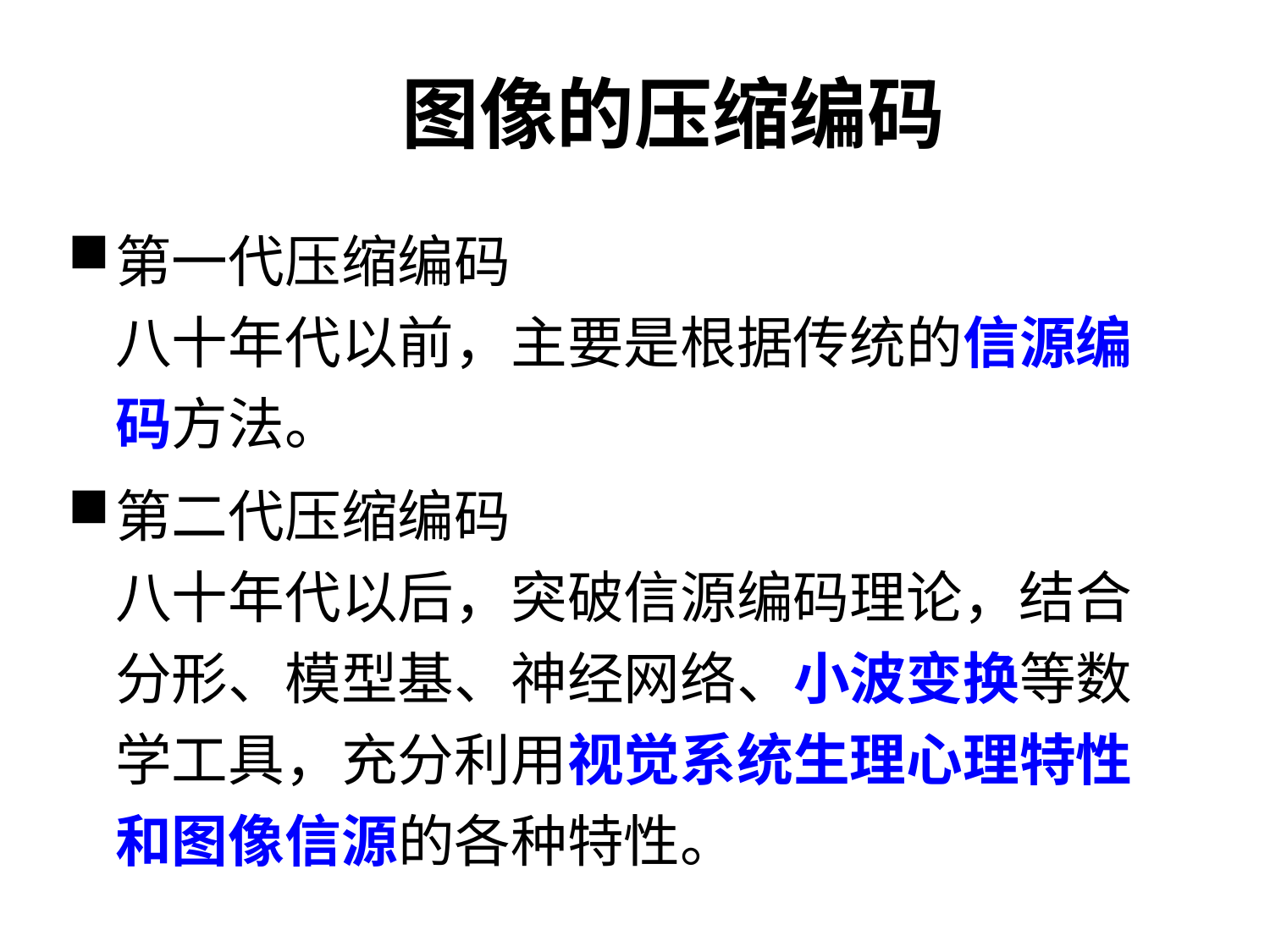

# 图像的压缩编码
第一代压缩编码
八十年代以前，主要是根据传统的信源编码方法。
第二代压缩编码
八十年代以后，突破信源编码理论，结合分形、模型基、神经网络、小波变换等数学工具，充分利用视觉系统生理心理特性和图像信源的各种特性。